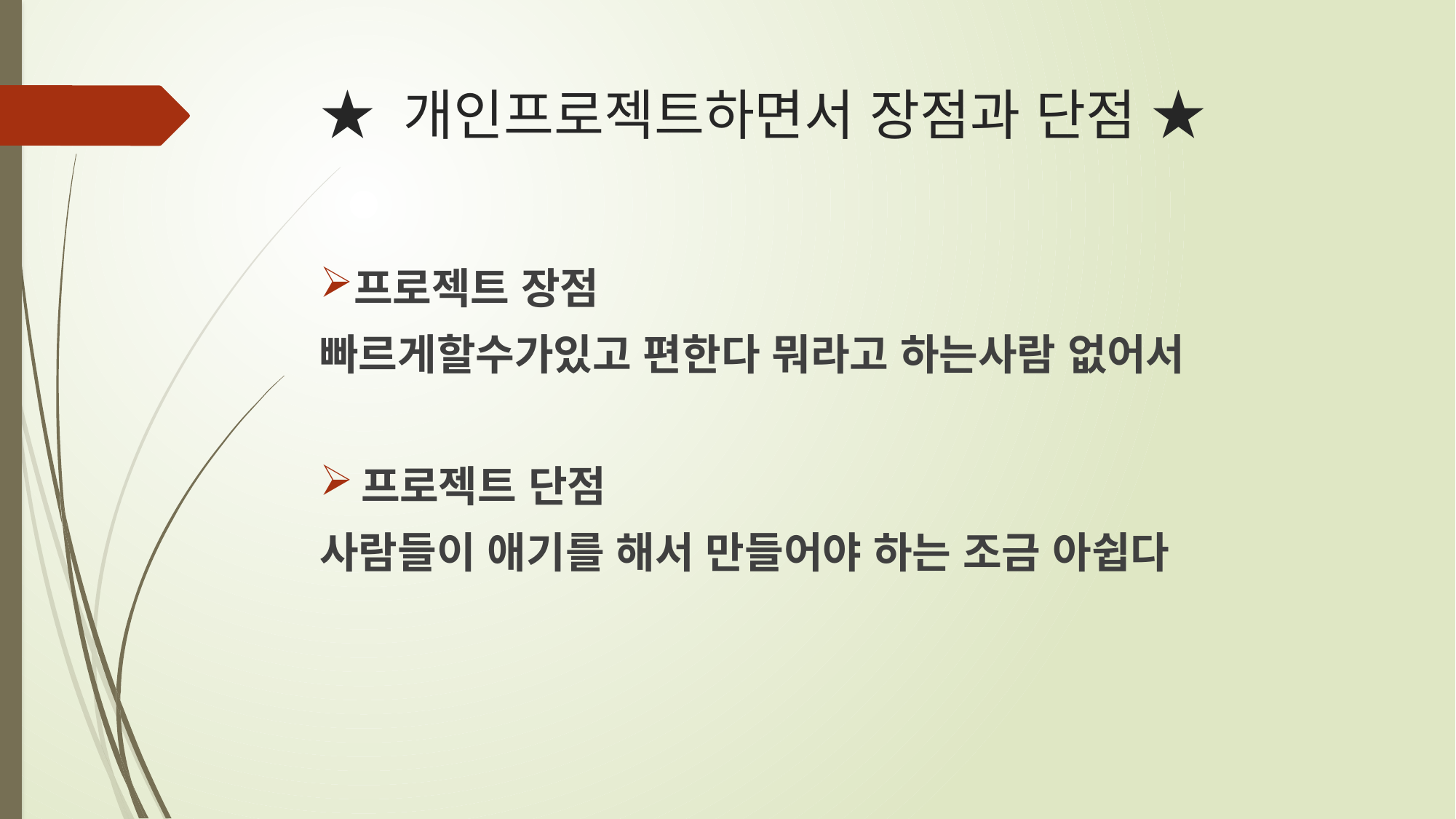

# ★ 개인프로젝트하면서 장점과 단점 ★
프로젝트 장점
빠르게할수가있고 편한다 뭐라고 하는사람 없어서

프로젝트 단점
사람들이 애기를 해서 만들어야 하는 조금 아쉽다